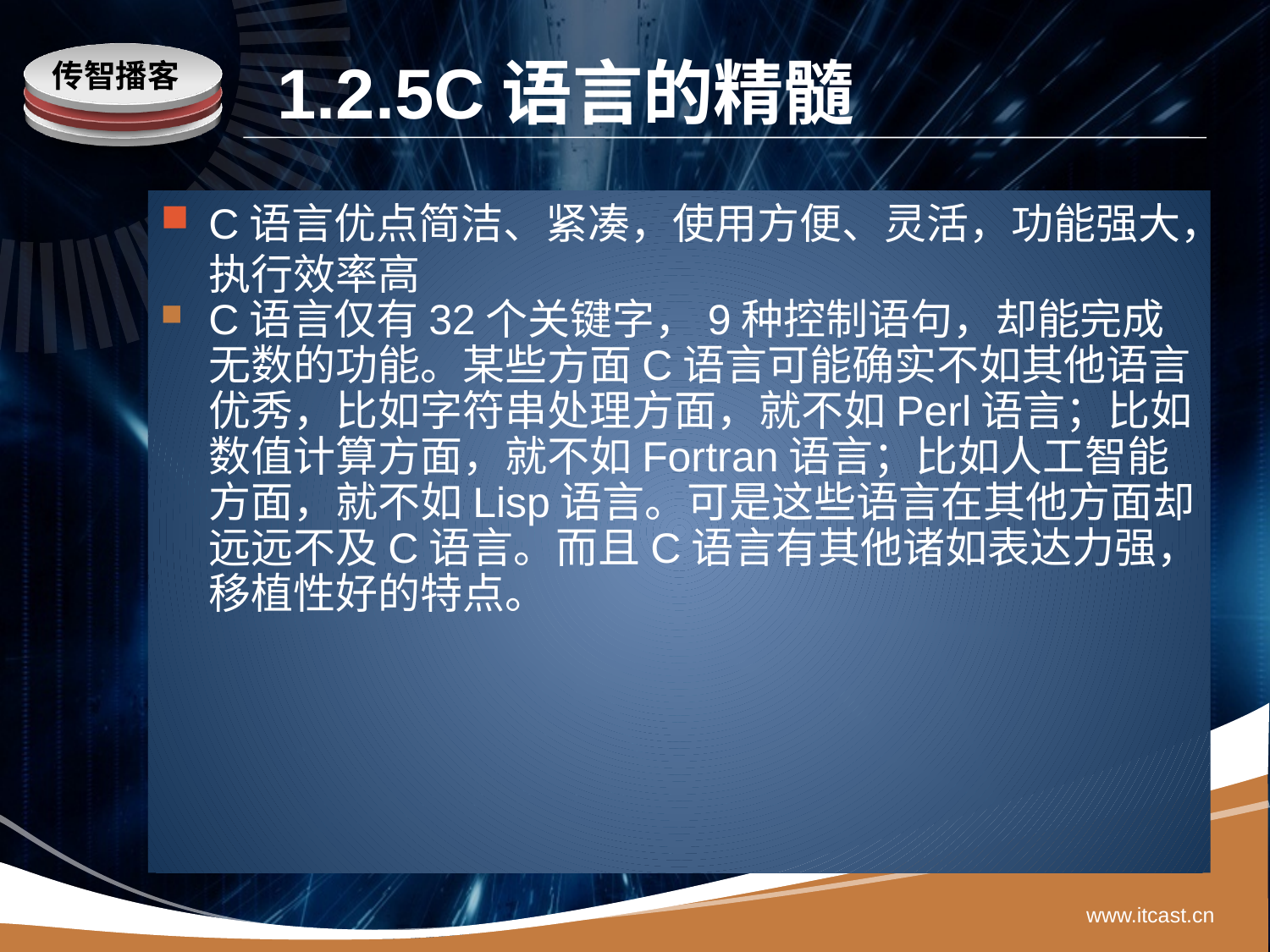

# 1.2.5C语言的精髓
传智播客
C语言优点简洁、紧凑，使用方便、灵活，功能强大，执行效率高
C语言仅有32个关键字，9种控制语句，却能完成无数的功能。某些方面C语言可能确实不如其他语言优秀，比如字符串处理方面，就不如Perl语言；比如数值计算方面，就不如Fortran语言；比如人工智能方面，就不如Lisp语言。可是这些语言在其他方面却远远不及C语言。而且C语言有其他诸如表达力强，移植性好的特点。

www.itcast.cn